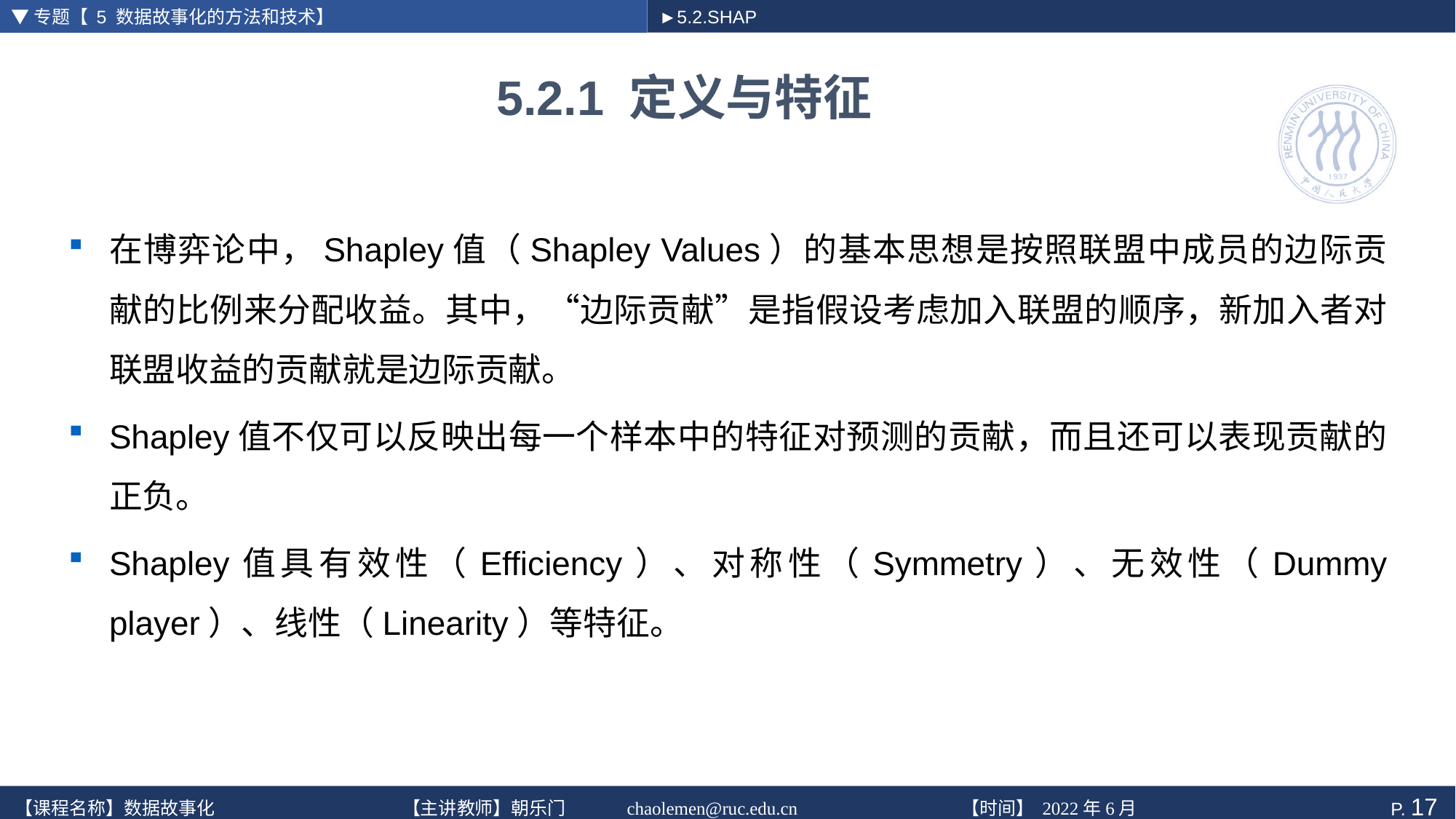

▼专题【 5 数据故事化的方法和技术】
►5.2.SHAP
# 5.2.1 定义与特征
在博弈论中，Shapley值（Shapley Values）的基本思想是按照联盟中成员的边际贡献的比例来分配收益。其中，“边际贡献”是指假设考虑加入联盟的顺序，新加入者对联盟收益的贡献就是边际贡献。
Shapley值不仅可以反映出每一个样本中的特征对预测的贡献，而且还可以表现贡献的正负。
Shapley值具有效性（Efficiency）、对称性（Symmetry）、无效性（Dummy player）、线性（Linearity）等特征。